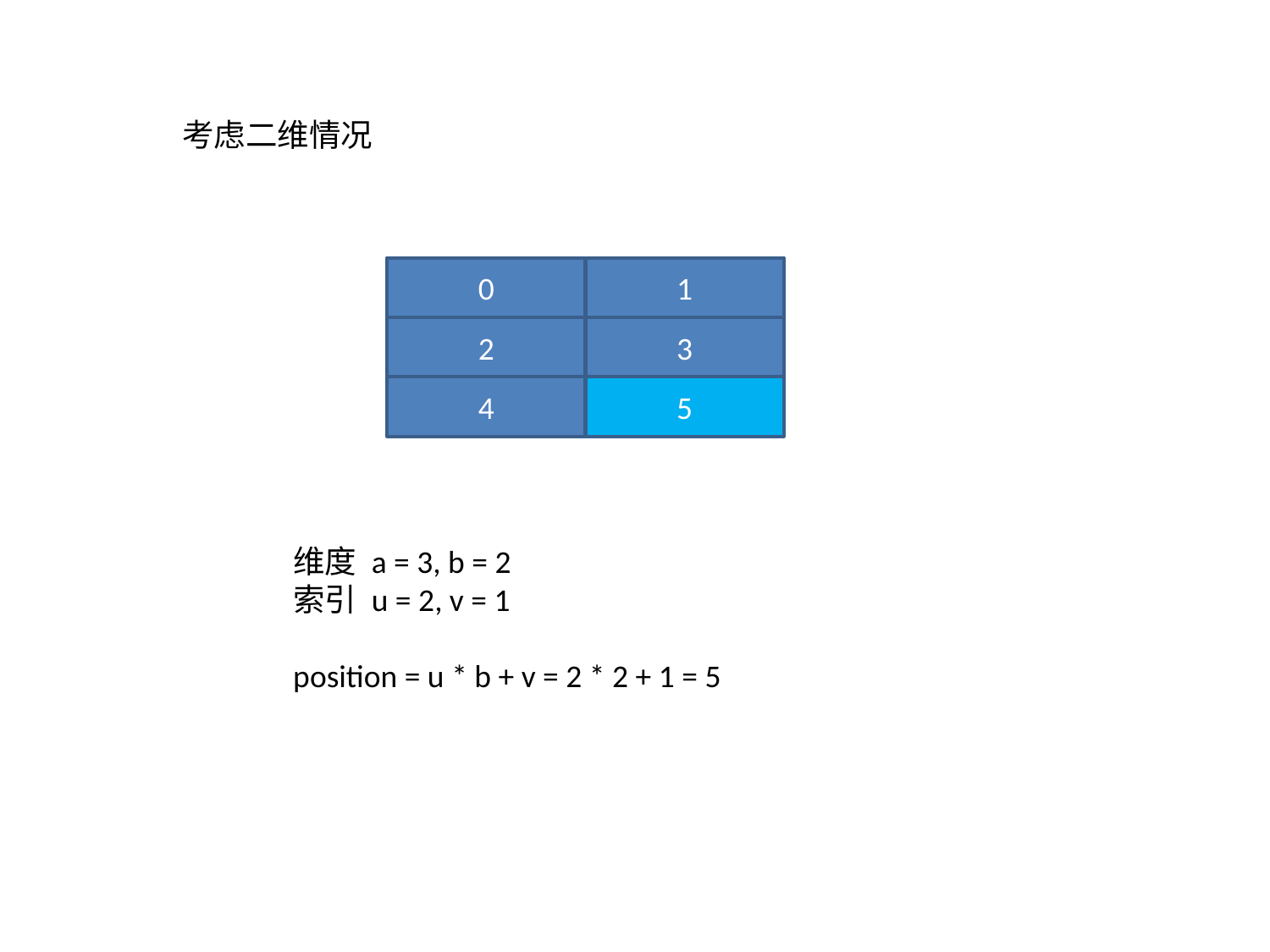

考虑二维情况
0
1
2
3
4
5
维度 a = 3, b = 2
索引 u = 2, v = 1

position = u * b + v = 2 * 2 + 1 = 5